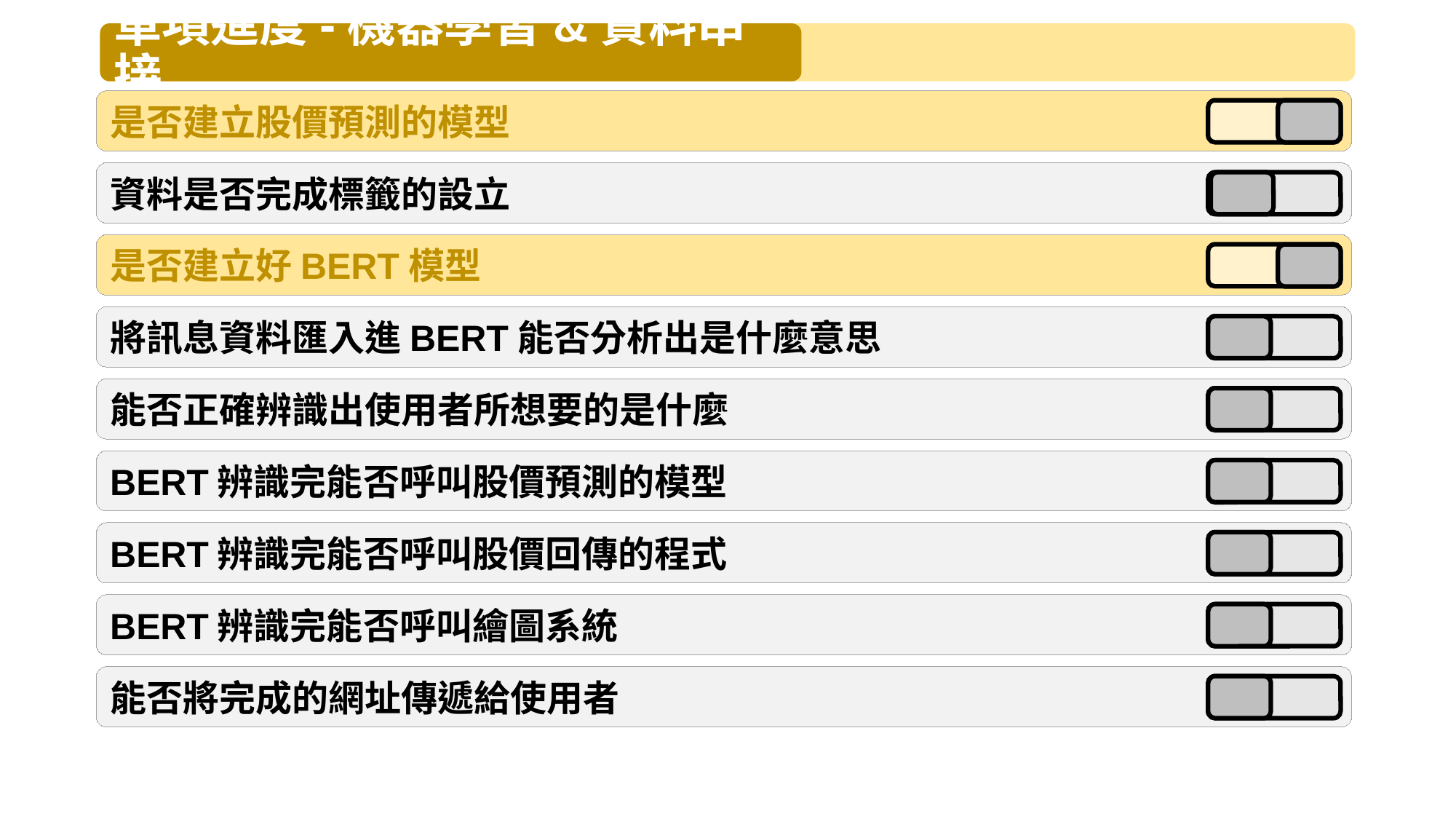

單項進度-機器學習&資料串接
是否建立股價預測的模型

資料是否完成標籤的設立

是否建立好BERT模型

將訊息資料匯入進BERT能否分析出是什麼意思

能否正確辨識出使用者所想要的是什麼

BERT辨識完能否呼叫股價預測的模型

BERT辨識完能否呼叫股價回傳的程式

BERT辨識完能否呼叫繪圖系統

能否將完成的網址傳遞給使用者